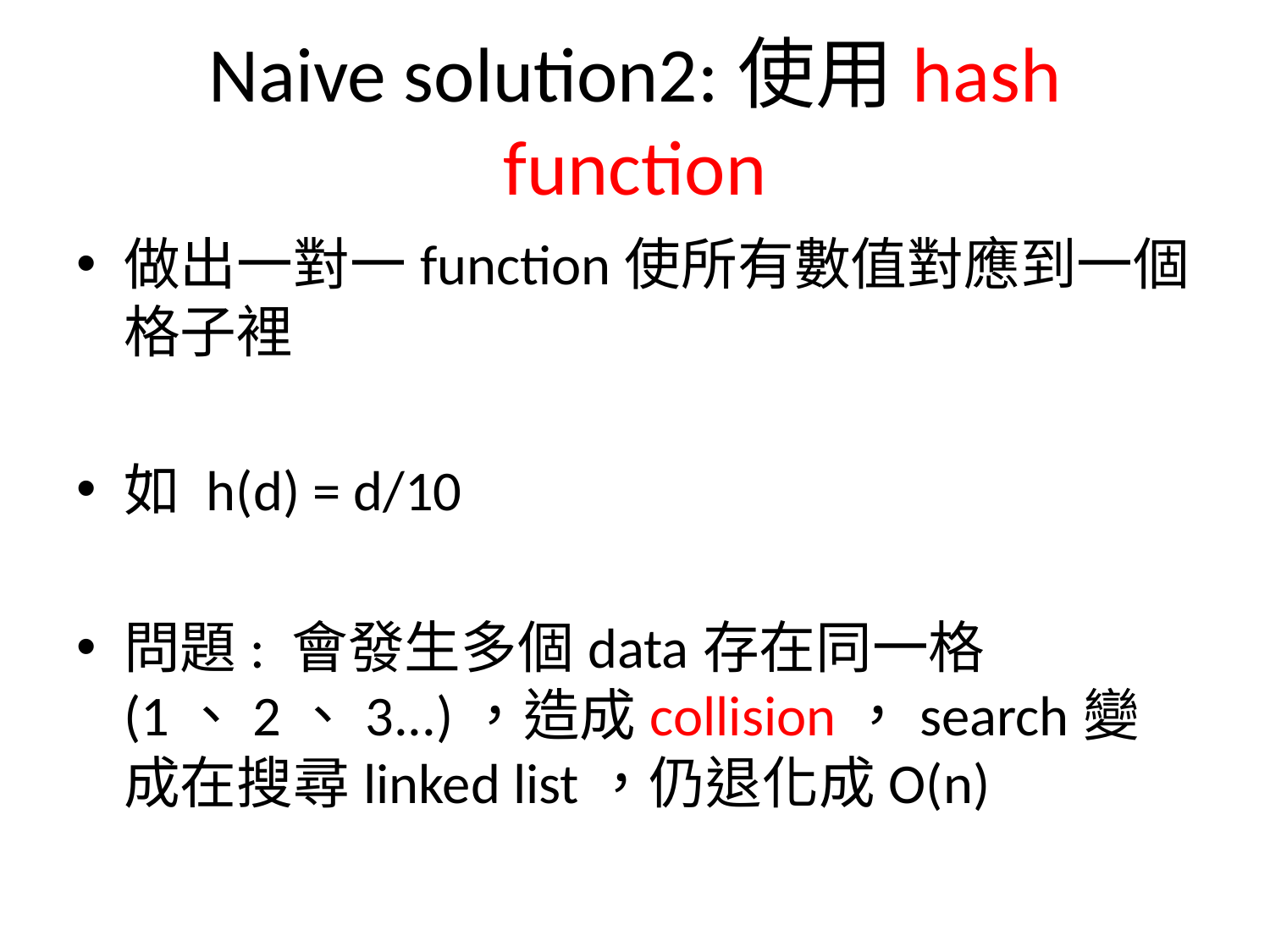

# Naive solution2:使用hash function
做出一對一function使所有數值對應到一個格子裡

如 h(d) = d/10

問題: 會發生多個data存在同一格 (1、2、3...)，造成collision，search變成在搜尋linked list，仍退化成O(n)